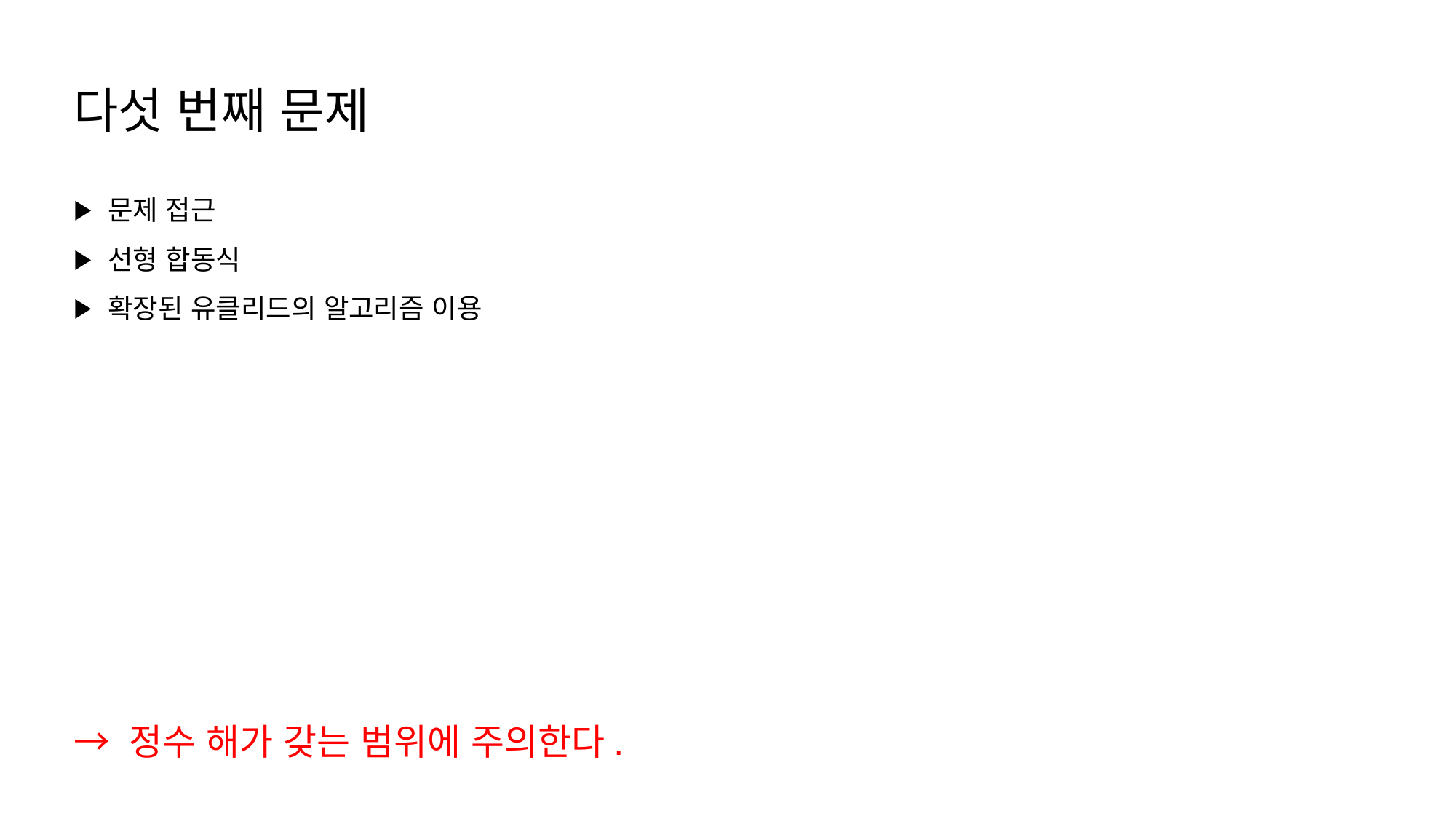

다섯 번째 문제
문제 접근
선형 합동식
확장된 유클리드의 알고리즘 이용
→ 정수 해가 갖는 범위에 주의한다.